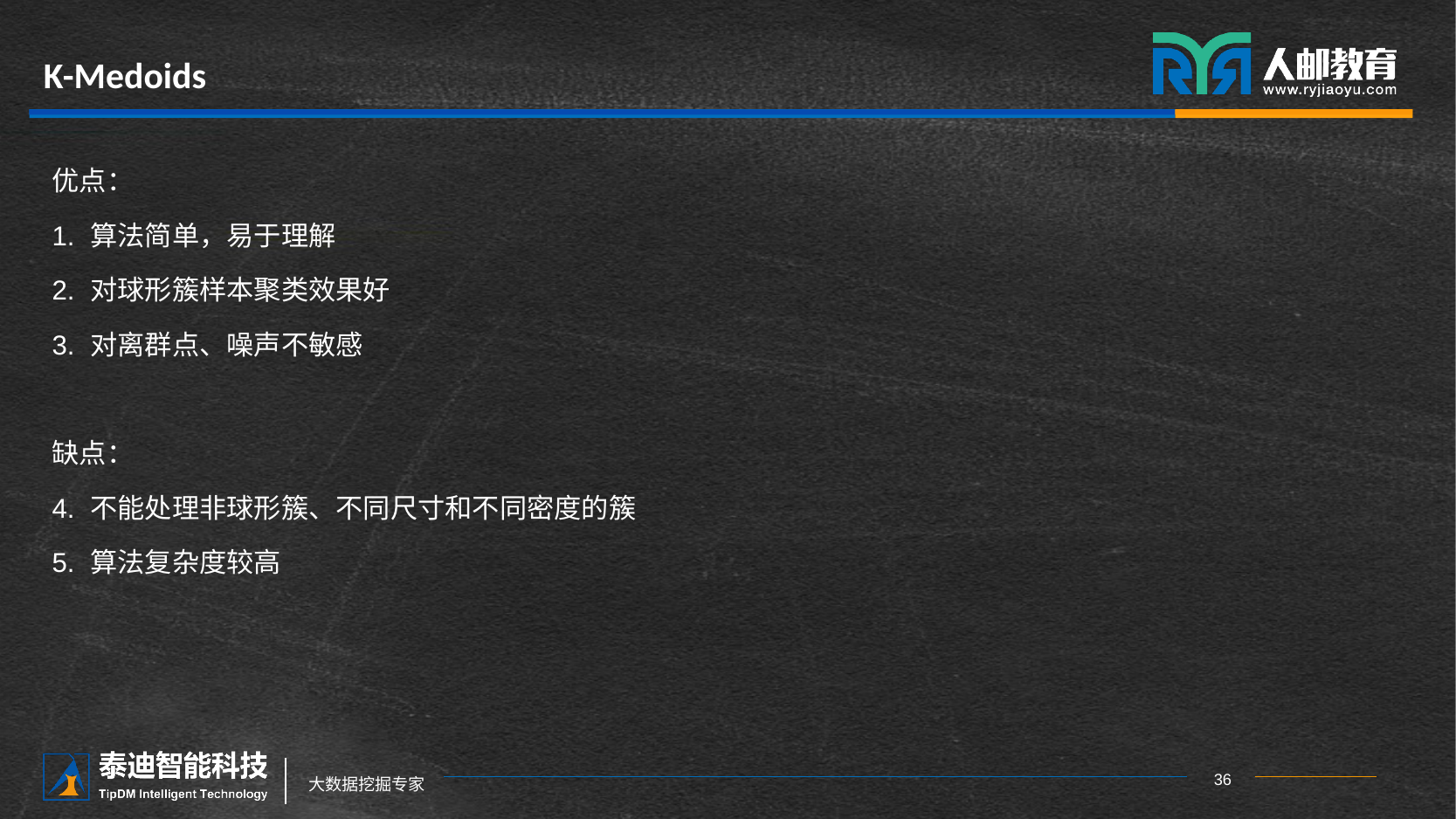

# K-Medoids
优点：
算法简单，易于理解
对球形簇样本聚类效果好
对离群点、噪声不敏感

缺点：
不能处理非球形簇、不同尺寸和不同密度的簇
算法复杂度较高